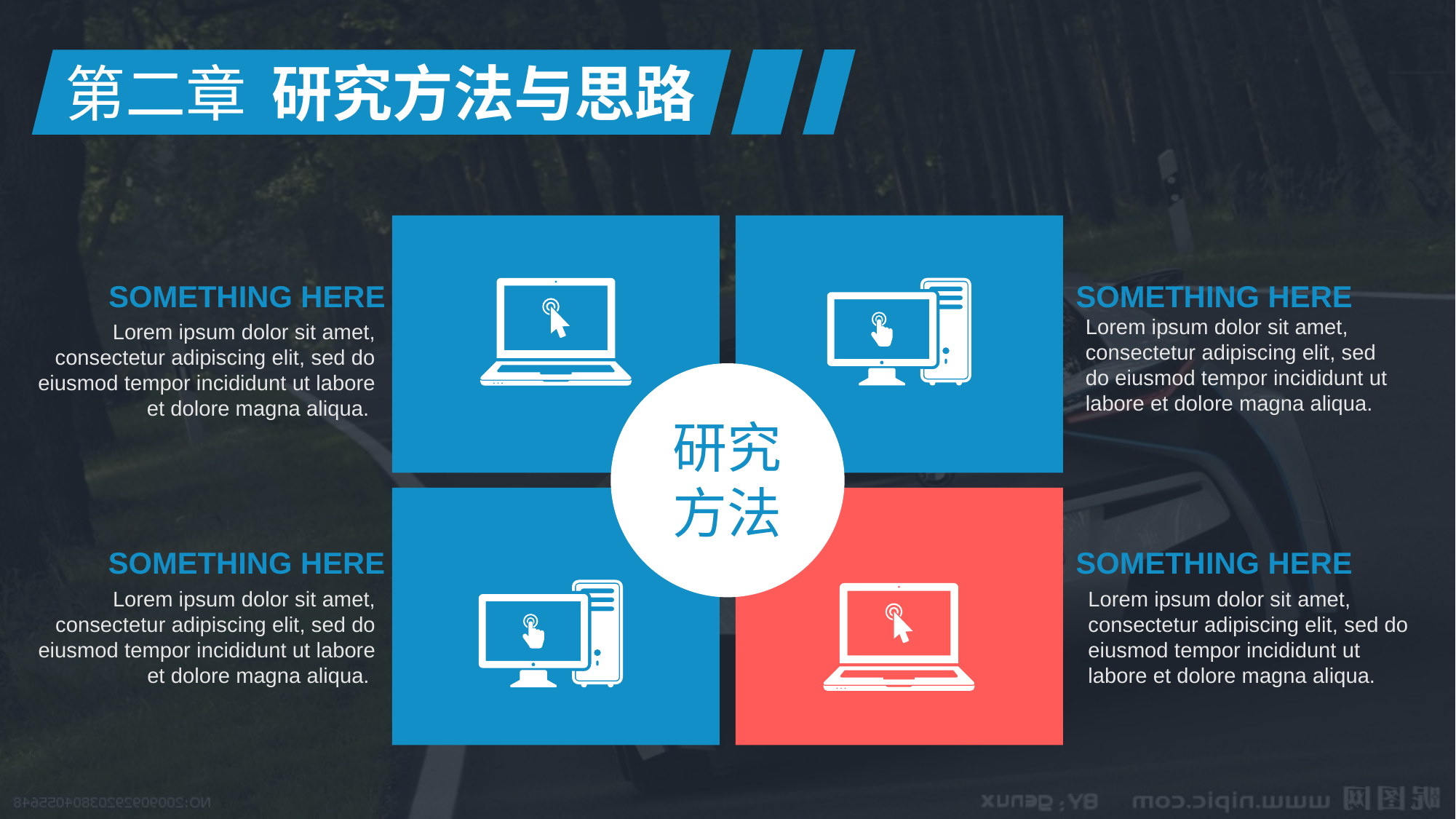

第二章
研究方法与思路

SOMETHING HERE
SOMETHING HERE

Lorem ipsum dolor sit amet, consectetur adipiscing elit, sed do eiusmod tempor incididunt ut labore et dolore magna aliqua.
Lorem ipsum dolor sit amet, consectetur adipiscing elit, sed do eiusmod tempor incididunt ut labore et dolore magna aliqua.

研究
方法

SOMETHING HERE
SOMETHING HERE

Lorem ipsum dolor sit amet, consectetur adipiscing elit, sed do eiusmod tempor incididunt ut labore et dolore magna aliqua.
Lorem ipsum dolor sit amet, consectetur adipiscing elit, sed do eiusmod tempor incididunt ut labore et dolore magna aliqua.